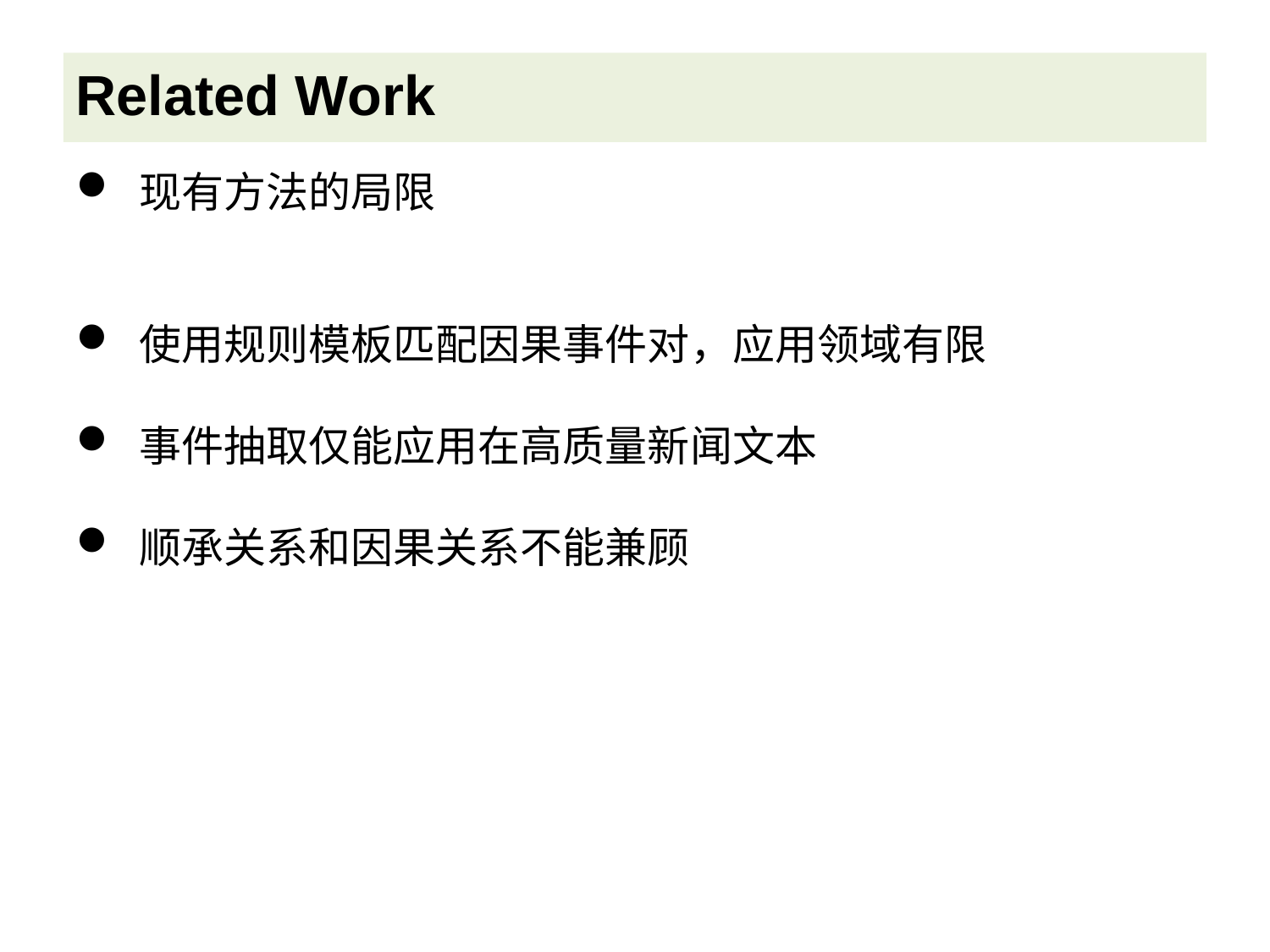

Related Work
现有方法的局限

使用规则模板匹配因果事件对，应用领域有限

事件抽取仅能应用在高质量新闻文本

顺承关系和因果关系不能兼顾